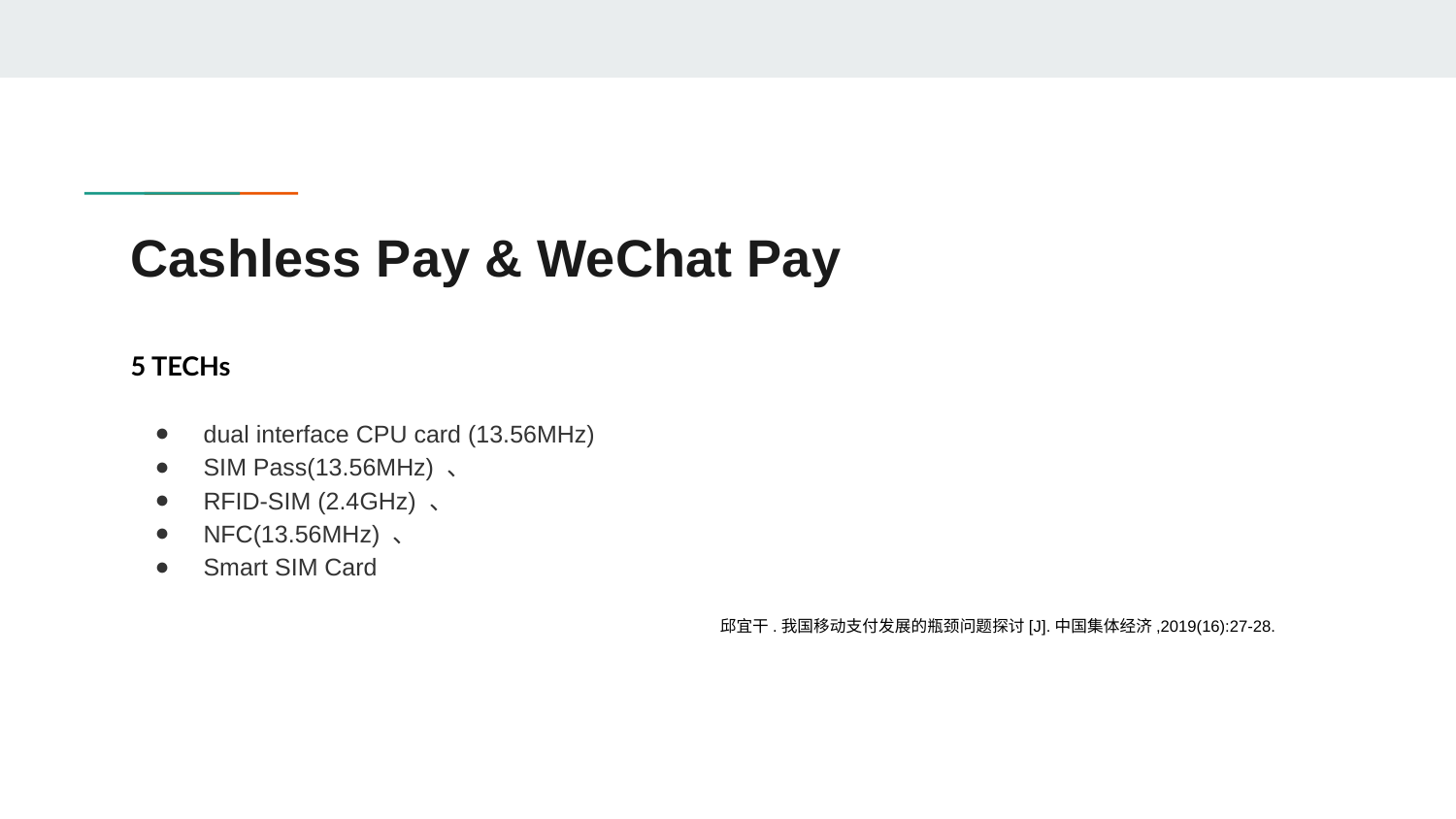

# Cashless Pay & WeChat Pay

5 TECHs
dual interface CPU card (13.56MHz)
SIM Pass(13.56MHz) 、
RFID-SIM (2.4GHz) 、
NFC(13.56MHz) 、
Smart SIM Card
                                                                                                                               邱宜干.我国移动支付发展的瓶颈问题探讨[J].中国集体经济,2019(16):27-28.